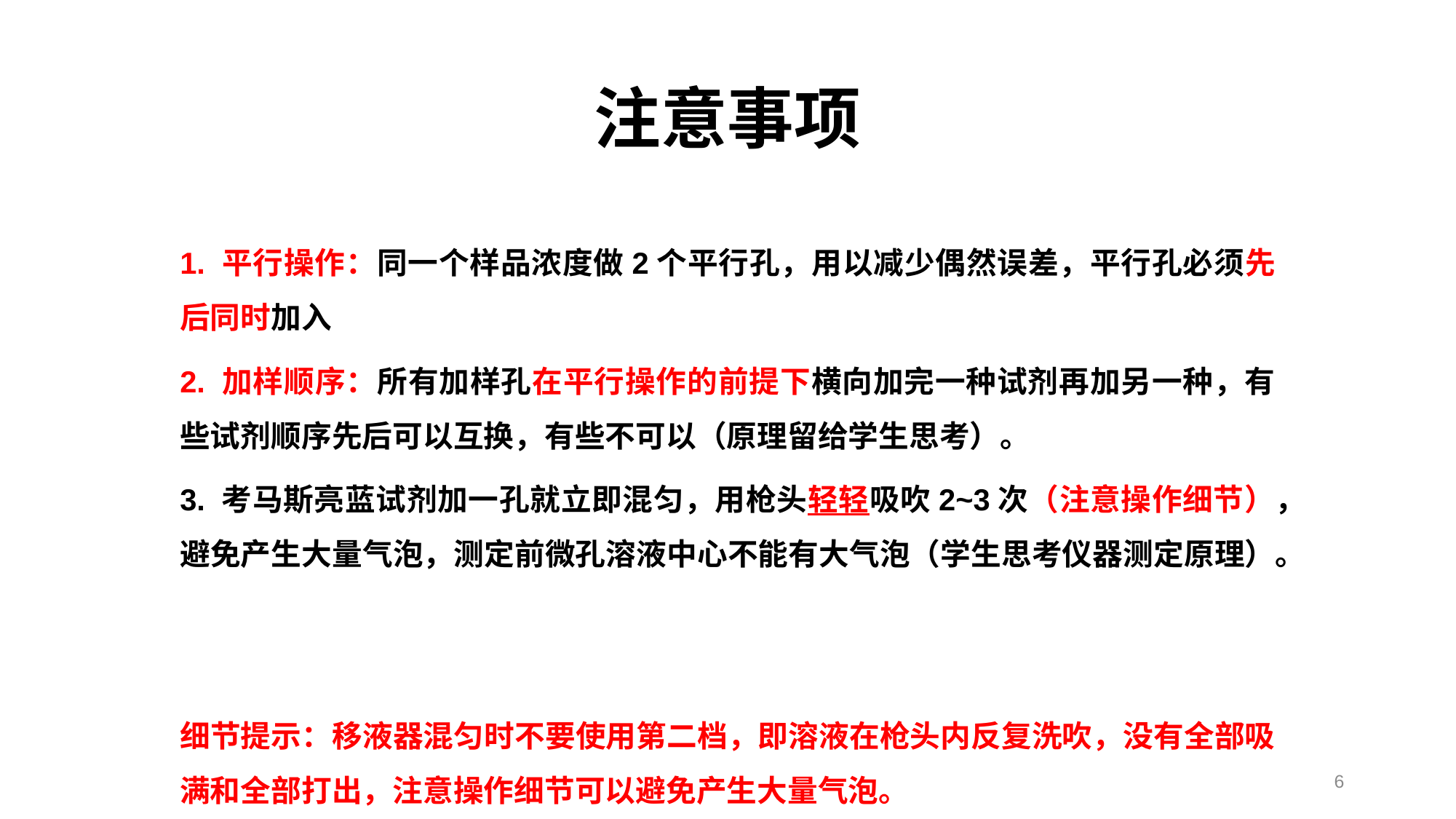

# 注意事项
1. 平行操作：同一个样品浓度做2个平行孔，用以减少偶然误差，平行孔必须先后同时加入
2. 加样顺序：所有加样孔在平行操作的前提下横向加完一种试剂再加另一种，有些试剂顺序先后可以互换，有些不可以（原理留给学生思考）。
3. 考马斯亮蓝试剂加一孔就立即混匀，用枪头轻轻吸吹2~3次（注意操作细节），避免产生大量气泡，测定前微孔溶液中心不能有大气泡（学生思考仪器测定原理）。

细节提示：移液器混匀时不要使用第二档，即溶液在枪头内反复洗吹，没有全部吸满和全部打出，注意操作细节可以避免产生大量气泡。
6